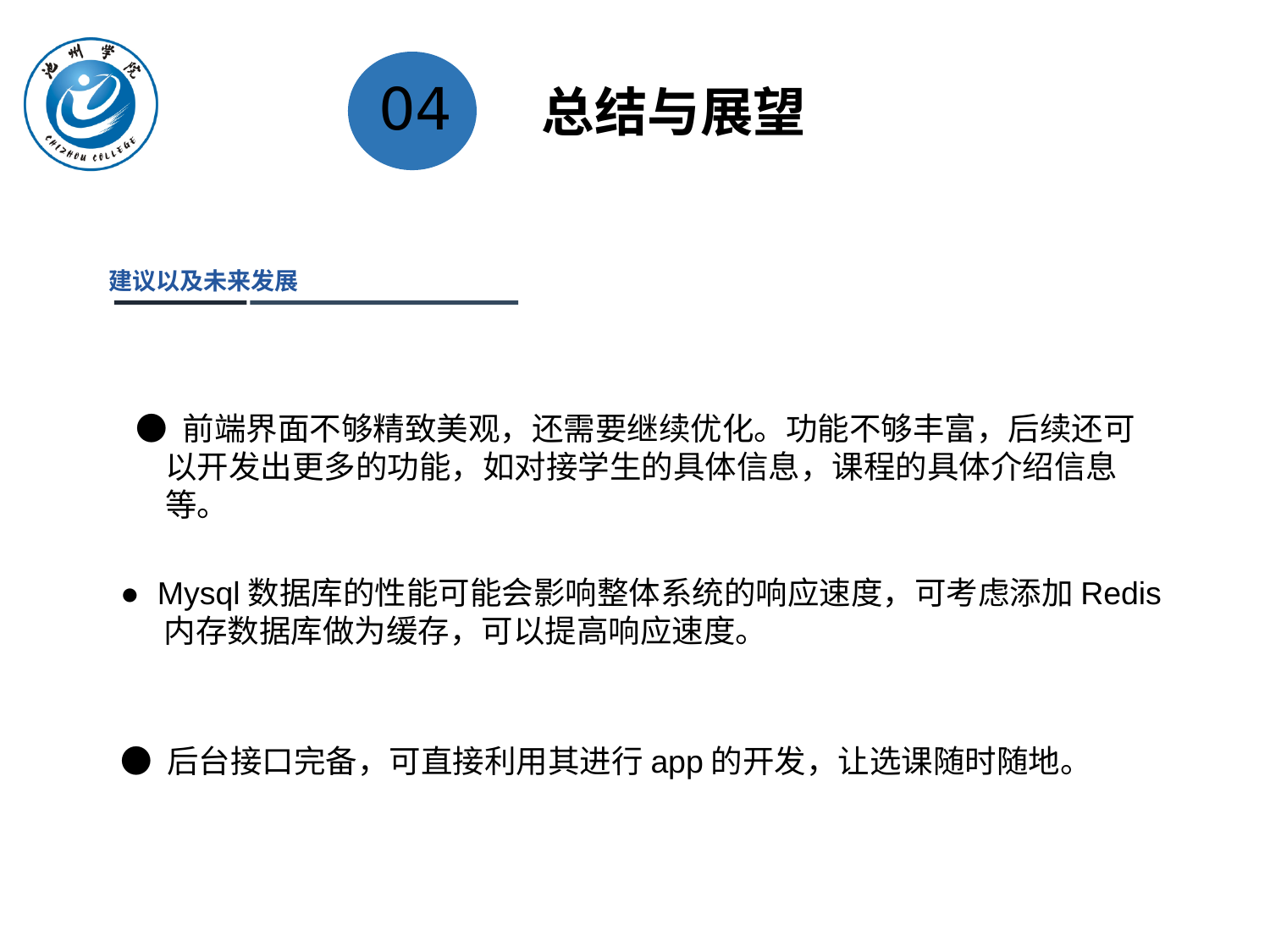

04
总结与展望
建议以及未来发展

● 前端界面不够精致美观，还需要继续优化。功能不够丰富，后续还可
   以开发出更多的功能，如对接学生的具体信息，课程的具体介绍信息
   等。

●  Mysql数据库的性能可能会影响整体系统的响应速度，可考虑添加Redis
     内存数据库做为缓存，可以提高响应速度。
● 后台接口完备，可直接利用其进行app的开发，让选课随时随地。